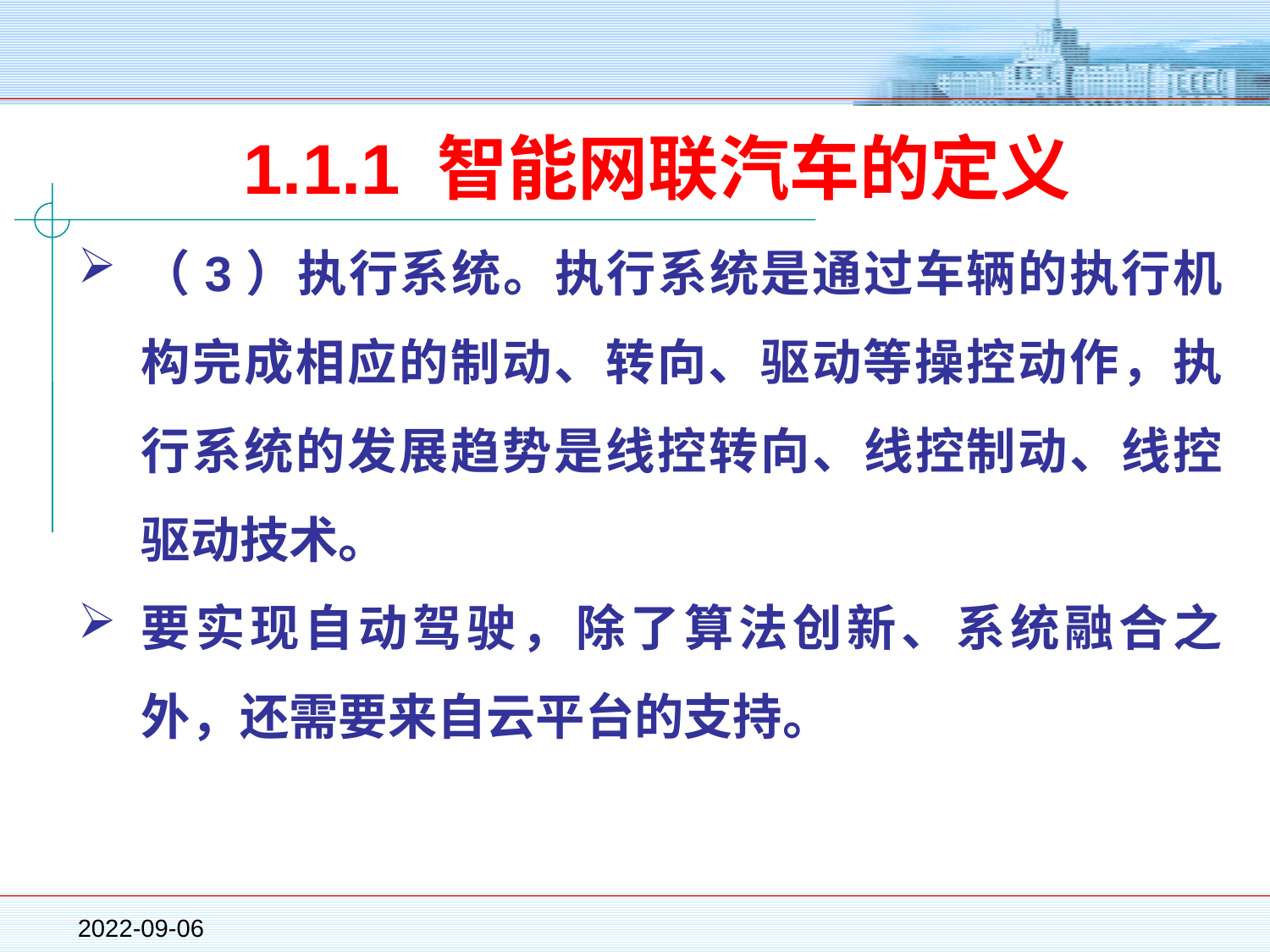

# 1.1.1 智能网联汽车的定义
（3）执行系统。执行系统是通过车辆的执行机构完成相应的制动、转向、驱动等操控动作，执行系统的发展趋势是线控转向、线控制动、线控驱动技术。
要实现自动驾驶，除了算法创新、系统融合之外，还需要来自云平台的支持。
2022-09-06